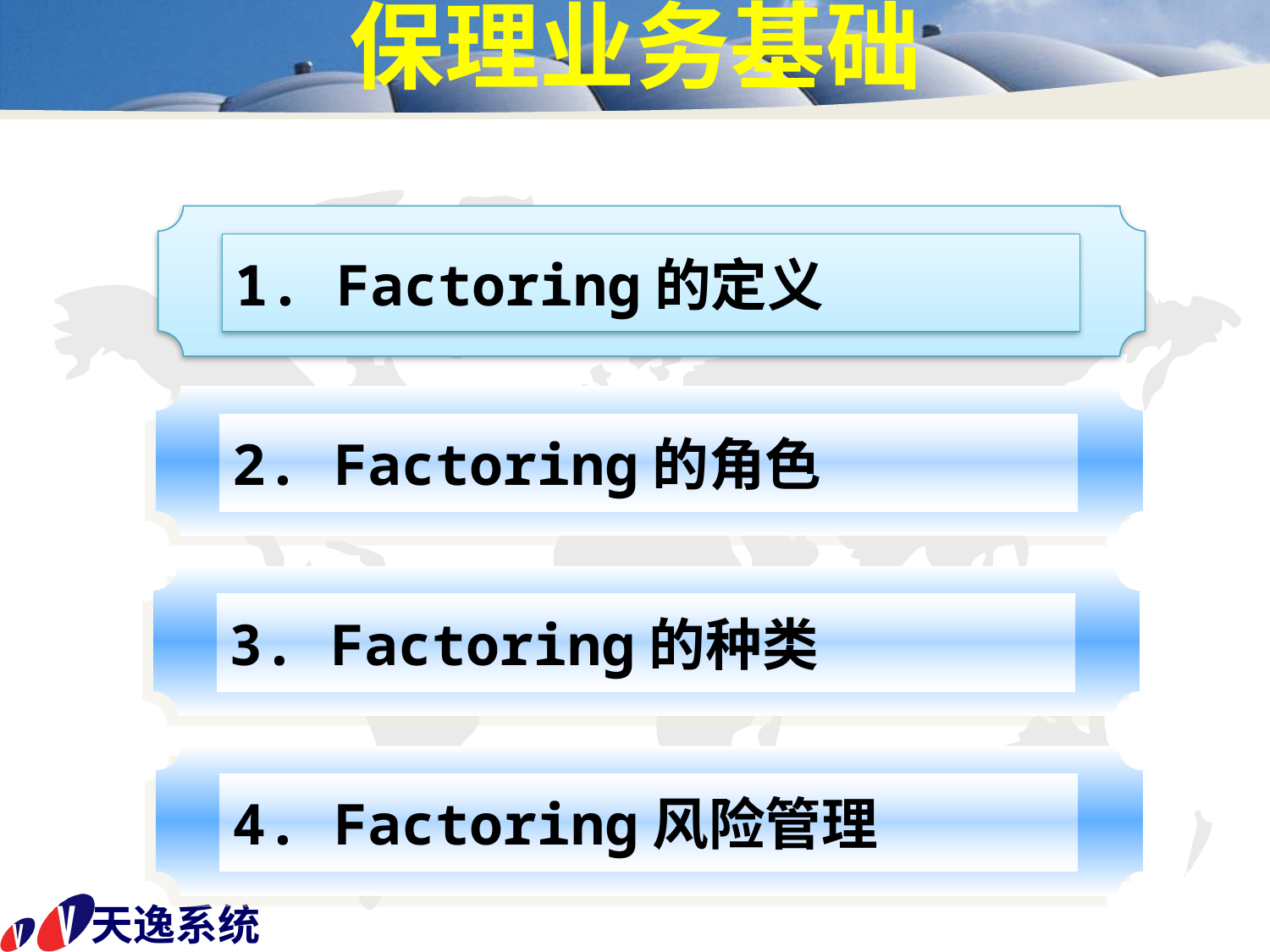

# 保理业务基础

1. Factoring的定义

2. Factoring的角色

3. Factoring的种类

4. Factoring风险管理